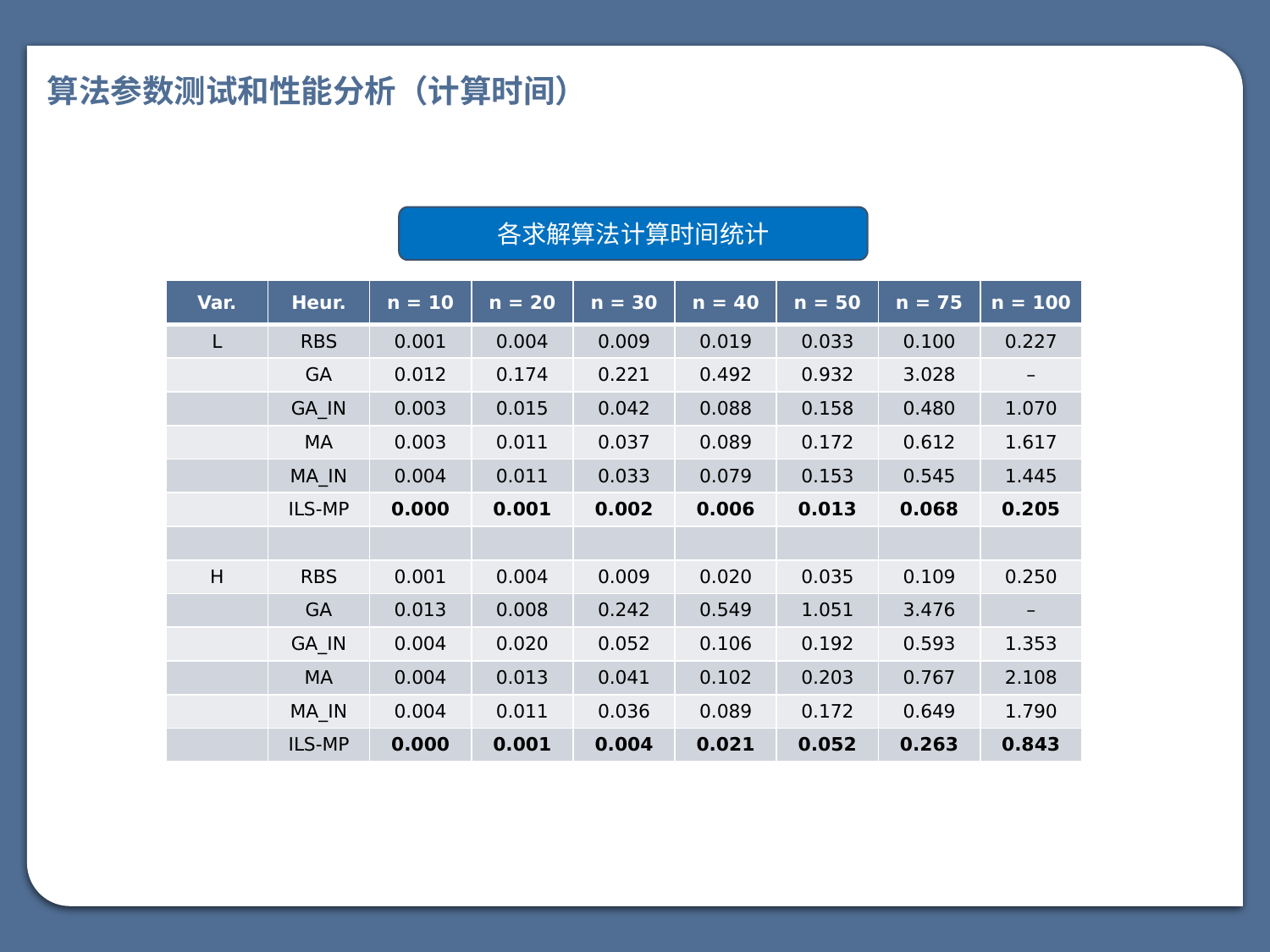

算法参数测试和性能分析（计算时间）
各求解算法计算时间统计
| Var. | Heur. | n = 10 | n = 20 | n = 30 | n = 40 | n = 50 | n = 75 | n = 100 |
| --- | --- | --- | --- | --- | --- | --- | --- | --- |
| L | RBS | 0.001 | 0.004 | 0.009 | 0.019 | 0.033 | 0.100 | 0.227 |
|  | GA | 0.012 | 0.174 | 0.221 | 0.492 | 0.932 | 3.028 | – |
|  | GA\_IN | 0.003 | 0.015 | 0.042 | 0.088 | 0.158 | 0.480 | 1.070 |
|  | MA | 0.003 | 0.011 | 0.037 | 0.089 | 0.172 | 0.612 | 1.617 |
|  | MA\_IN | 0.004 | 0.011 | 0.033 | 0.079 | 0.153 | 0.545 | 1.445 |
|  | ILS-MP | 0.000 | 0.001 | 0.002 | 0.006 | 0.013 | 0.068 | 0.205 |
|  |  |  |  |  |  |  |  |  |
| H | RBS | 0.001 | 0.004 | 0.009 | 0.020 | 0.035 | 0.109 | 0.250 |
|  | GA | 0.013 | 0.008 | 0.242 | 0.549 | 1.051 | 3.476 | – |
|  | GA\_IN | 0.004 | 0.020 | 0.052 | 0.106 | 0.192 | 0.593 | 1.353 |
|  | MA | 0.004 | 0.013 | 0.041 | 0.102 | 0.203 | 0.767 | 2.108 |
|  | MA\_IN | 0.004 | 0.011 | 0.036 | 0.089 | 0.172 | 0.649 | 1.790 |
|  | ILS-MP | 0.000 | 0.001 | 0.004 | 0.021 | 0.052 | 0.263 | 0.843 |